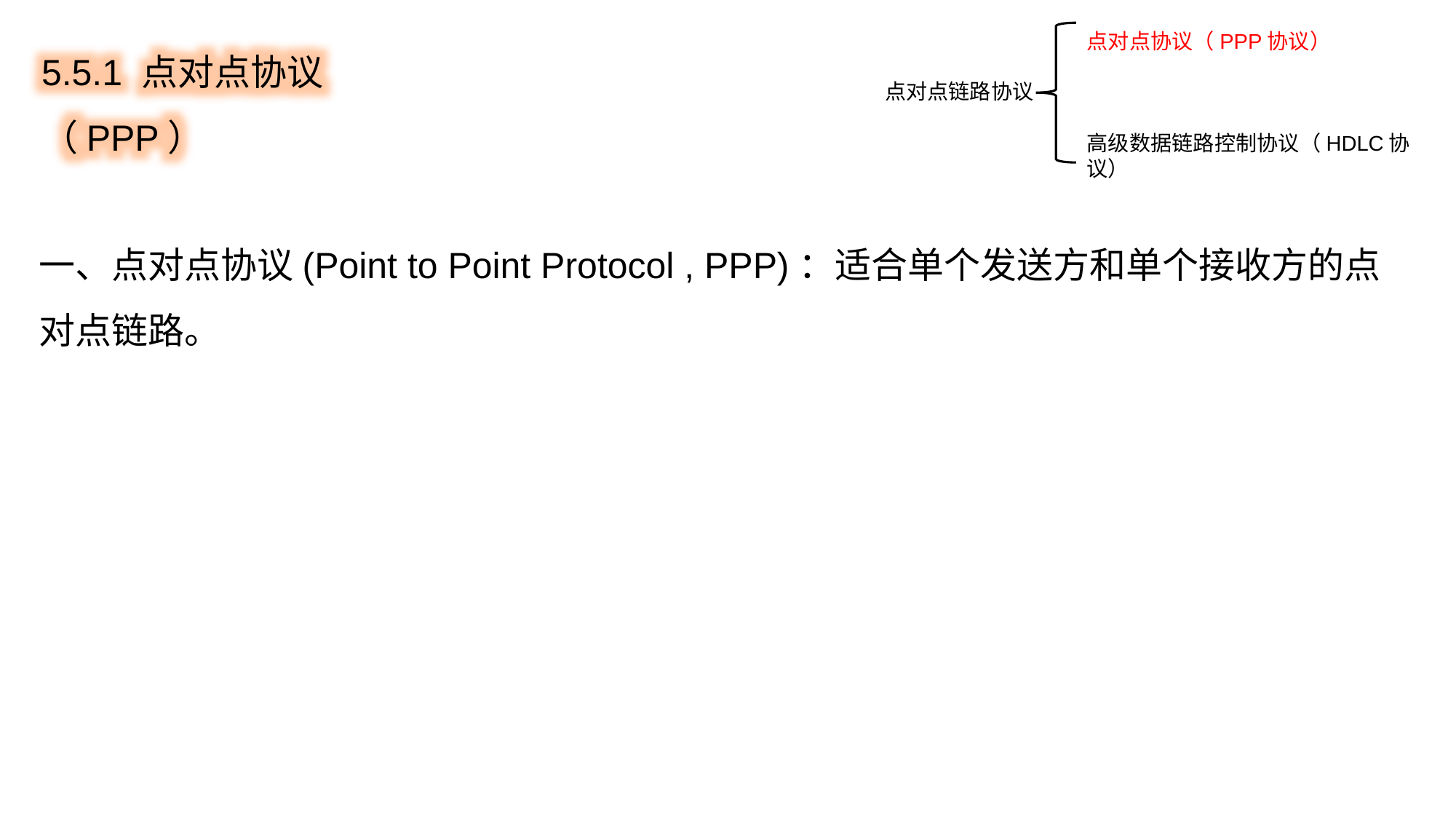

点对点协议（PPP协议）

高级数据链路控制协议（HDLC协议）
5.5.1 点对点协议（PPP）
点对点链路协议
一、点对点协议(Point to Point Protocol , PPP)：适合单个发送方和单个接收方的点对点链路。